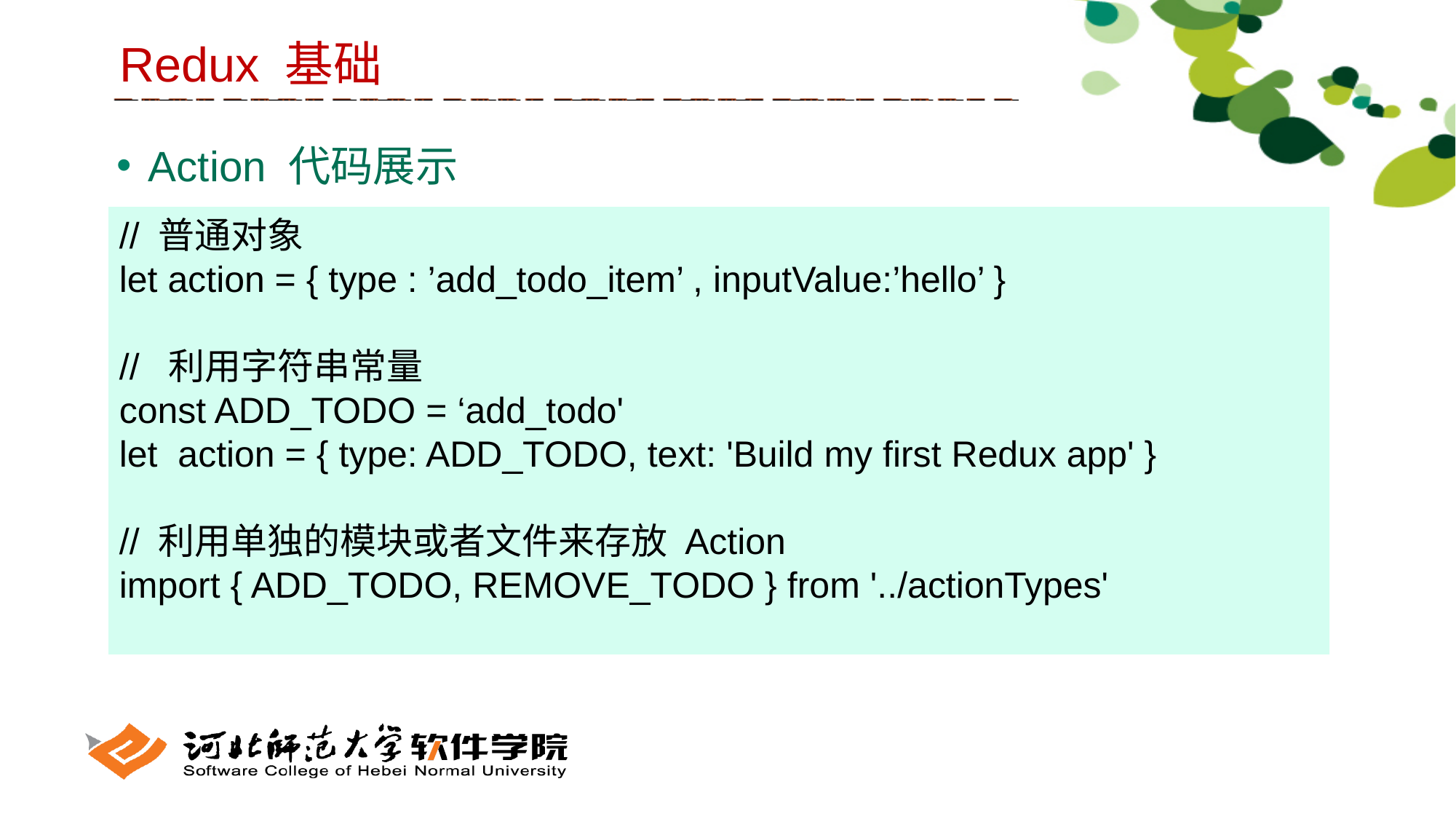

Redux 基础
 Action 代码展示
// 普通对象
let action = { type : ’add_todo_item’ , inputValue:’hello’ }

//  利用字符串常量
const ADD_TODO = ‘add_todo'
let  action = { type: ADD_TODO, text: 'Build my first Redux app' }

// 利用单独的模块或者文件来存放 Action
import { ADD_TODO, REMOVE_TODO } from '../actionTypes'